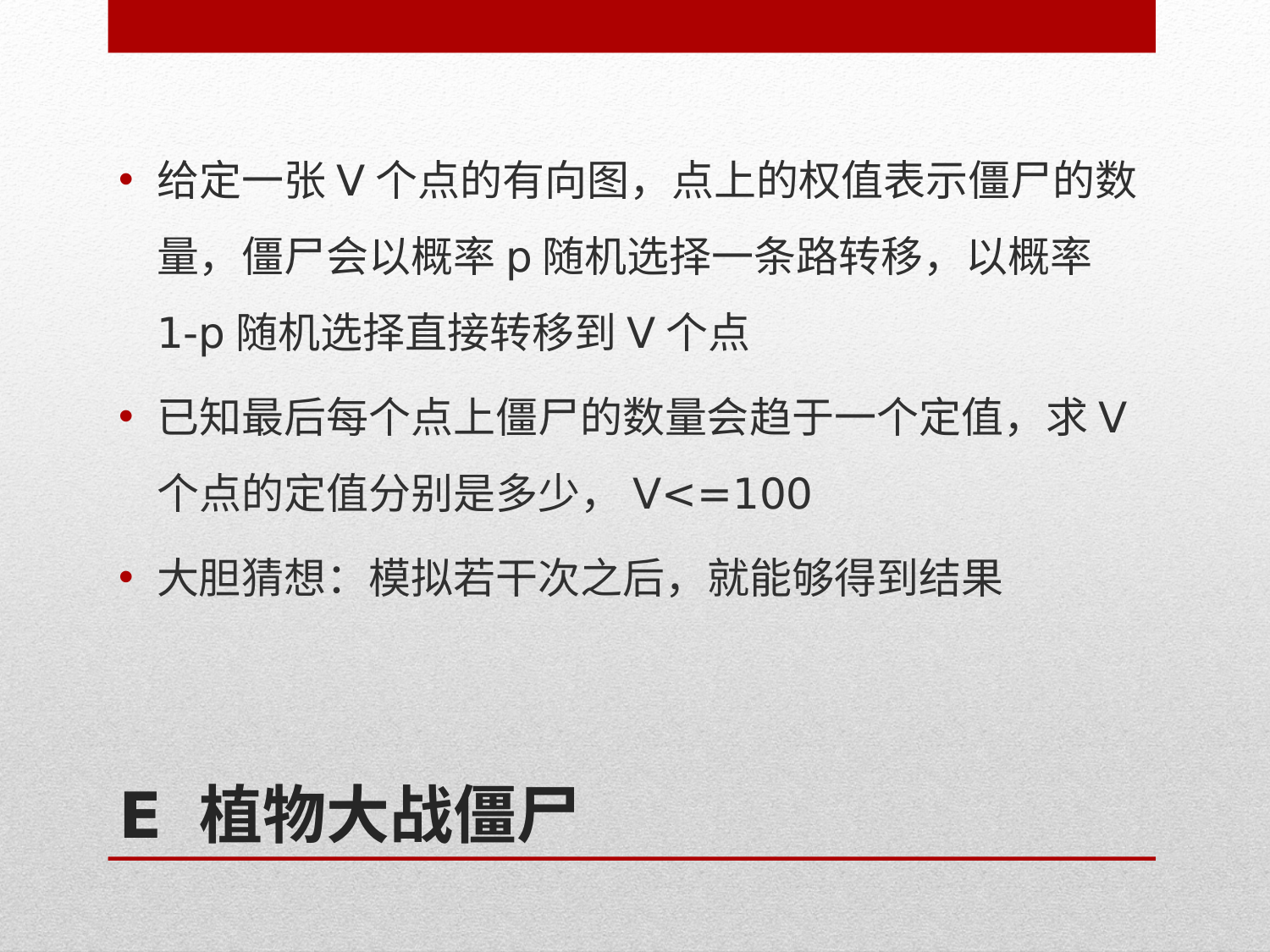

给定一张V个点的有向图，点上的权值表示僵尸的数量，僵尸会以概率p随机选择一条路转移，以概率1-p随机选择直接转移到V个点
已知最后每个点上僵尸的数量会趋于一个定值，求V个点的定值分别是多少，V<=100
大胆猜想：模拟若干次之后，就能够得到结果
# E 植物大战僵尸